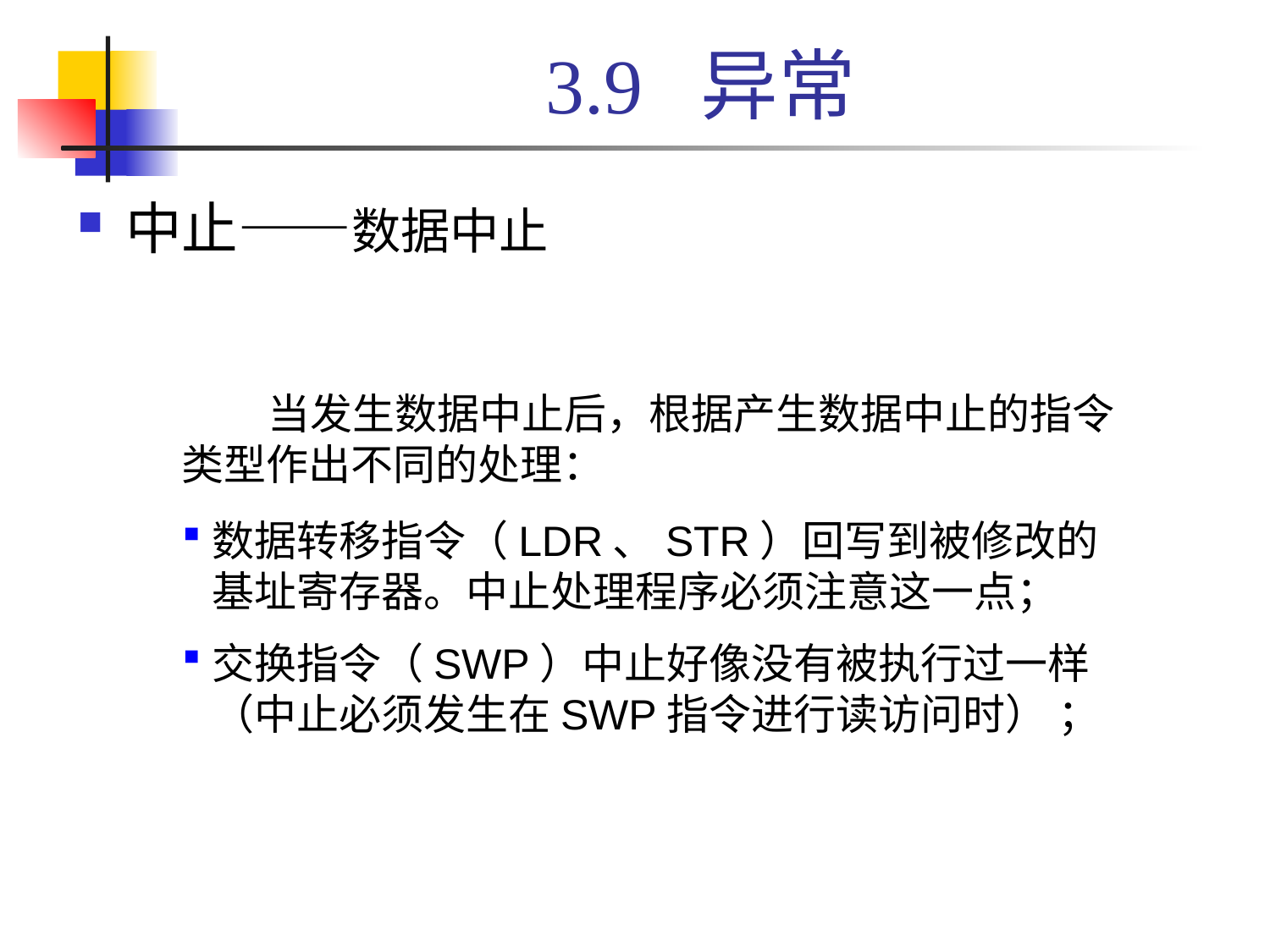

# 3.9  异常
中止——数据中止
        当发生数据中止后，根据产生数据中止的指令类型作出不同的处理：
数据转移指令（LDR、STR）回写到被修改的基址寄存器。中止处理程序必须注意这一点；
交换指令（SWP）中止好像没有被执行过一样（中止必须发生在SWP指令进行读访问时） ；